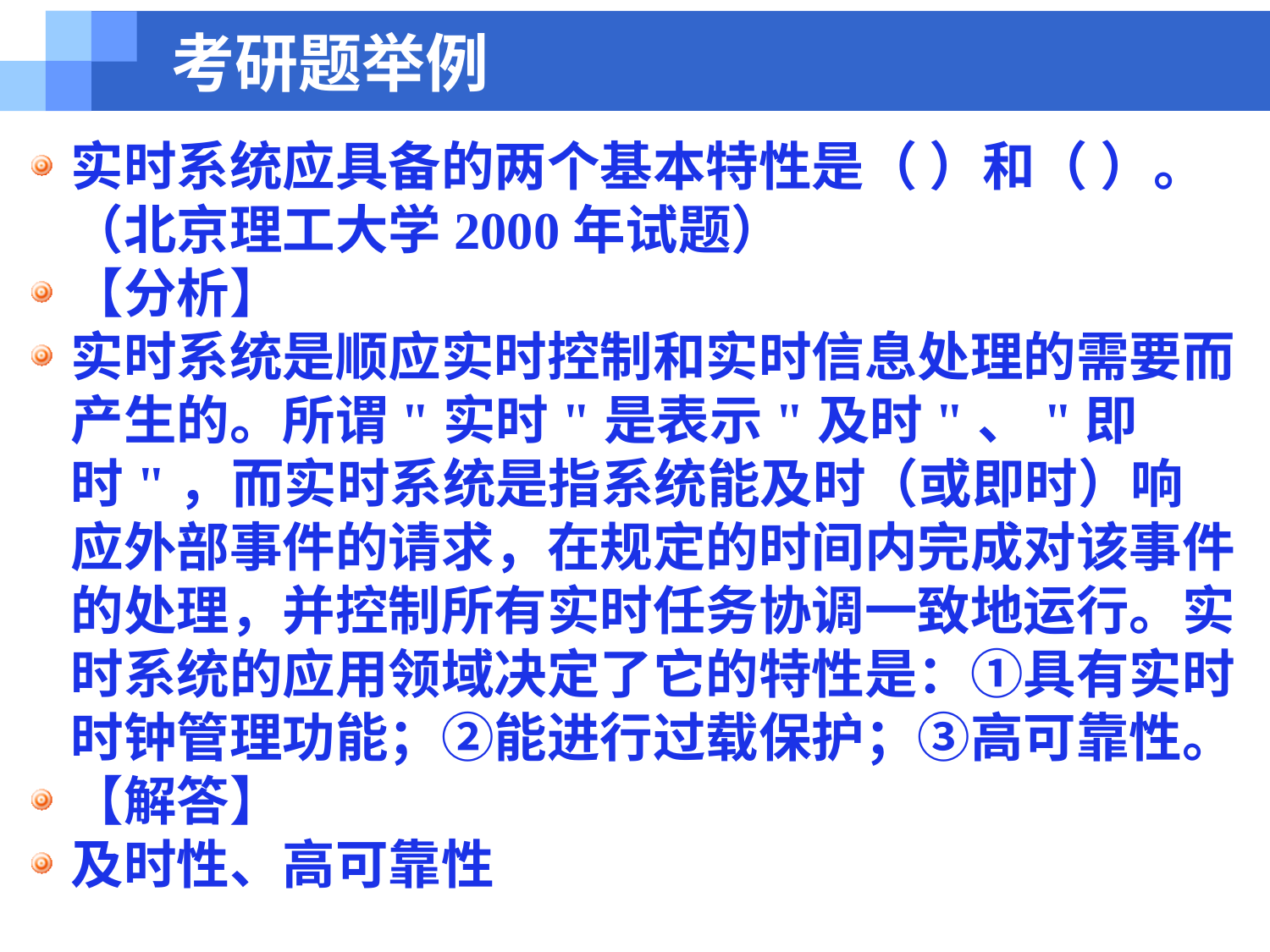

# 考研题举例
实时系统应具备的两个基本特性是（ ）和（ ）。（北京理工大学2000年试题）
【分析】
实时系统是顺应实时控制和实时信息处理的需要而产生的。所谓"实时"是表示"及时"、"即时"，而实时系统是指系统能及时（或即时）响应外部事件的请求，在规定的时间内完成对该事件的处理，并控制所有实时任务协调一致地运行。实时系统的应用领域决定了它的特性是：①具有实时时钟管理功能；②能进行过载保护；③高可靠性。
【解答】
及时性、高可靠性